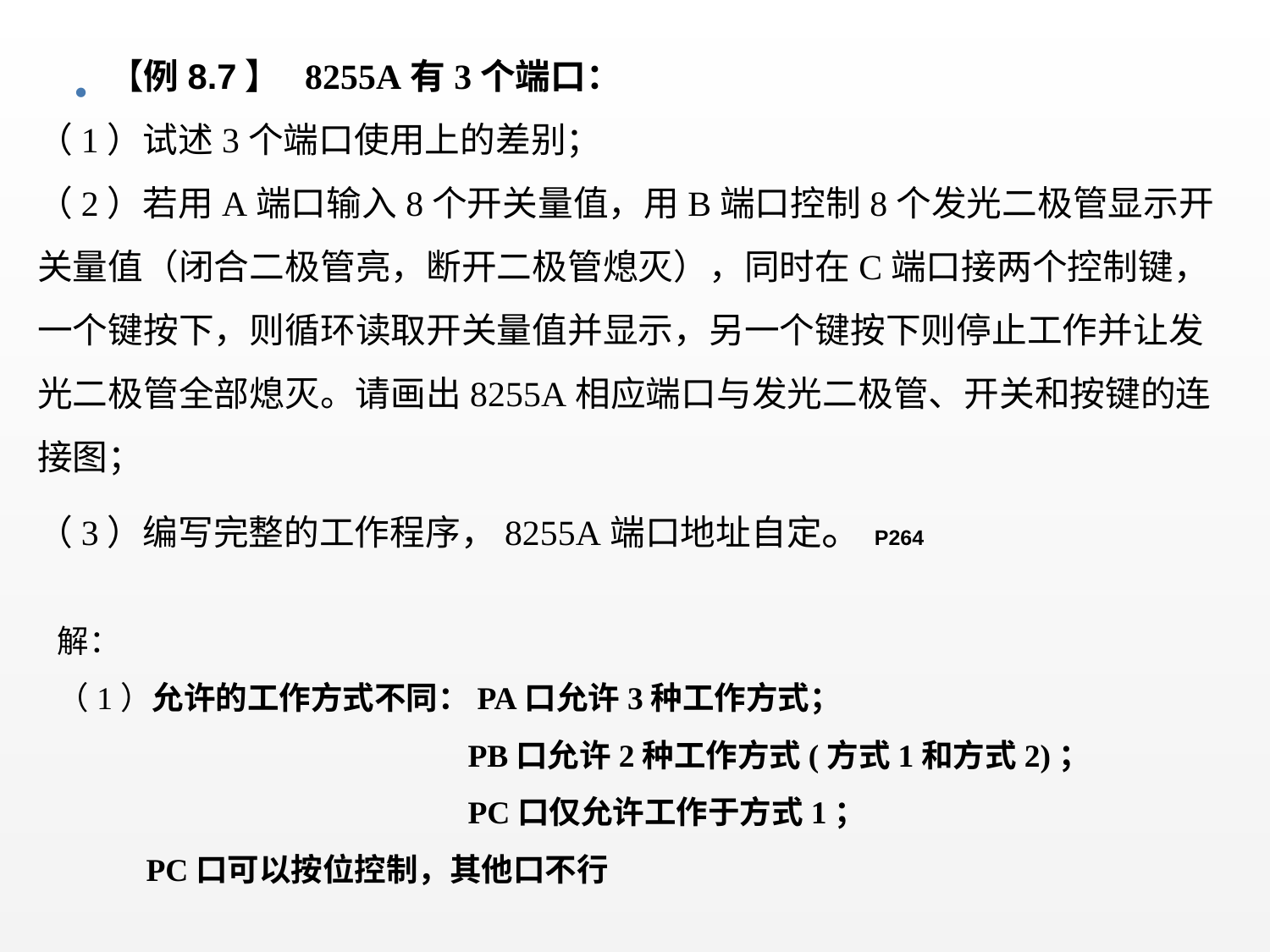

【例8.7】  8255A有3个端口：
（1）试述3个端口使用上的差别；
（2）若用A端口输入8个开关量值，用B端口控制8个发光二极管显示开关量值（闭合二极管亮，断开二极管熄灭），同时在C端口接两个控制键，一个键按下，则循环读取开关量值并显示，另一个键按下则停止工作并让发光二极管全部熄灭。请画出8255A相应端口与发光二极管、开关和按键的连接图；
（3）编写完整的工作程序，8255A端口地址自定。P264

解：
（1）允许的工作方式不同：PA口允许3种工作方式；
                                                   PB口允许2种工作方式(方式1和方式2)；
                                                   PC口仅允许工作于方式1；
           PC口可以按位控制，其他口不行